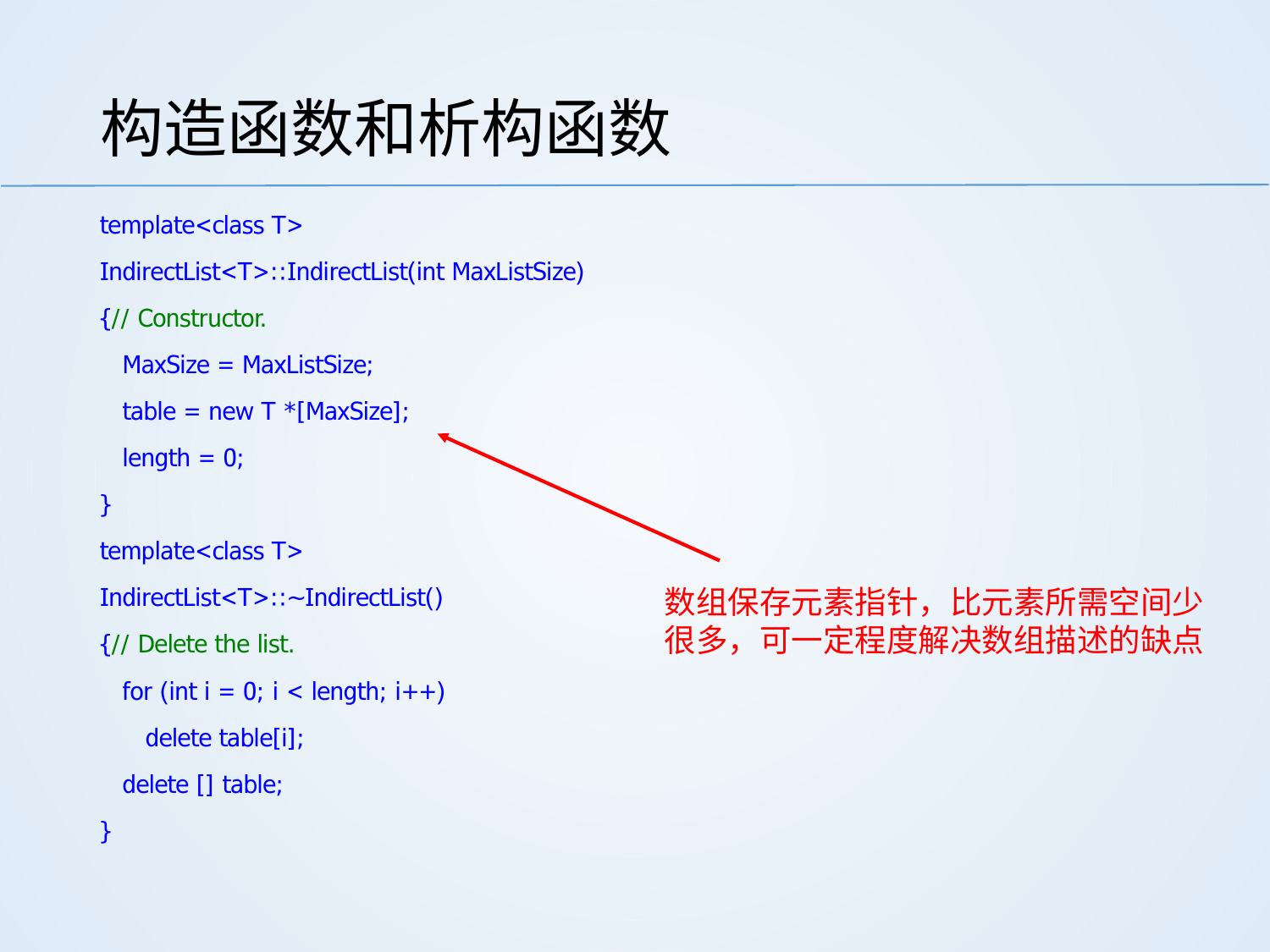

# 构造函数和析构函数
template<class T>
IndirectList<T>::IndirectList(int MaxListSize)
{// Constructor.
   MaxSize = MaxListSize;
   table = new T *[MaxSize];
   length = 0;
}
template<class T>
IndirectList<T>::~IndirectList()
{// Delete the list.
   for (int i = 0; i < length; i++)
      delete table[i];
   delete [] table;
}

数组保存元素指针，比元素所需空间少很多，可一定程度解决数组描述的缺点
47